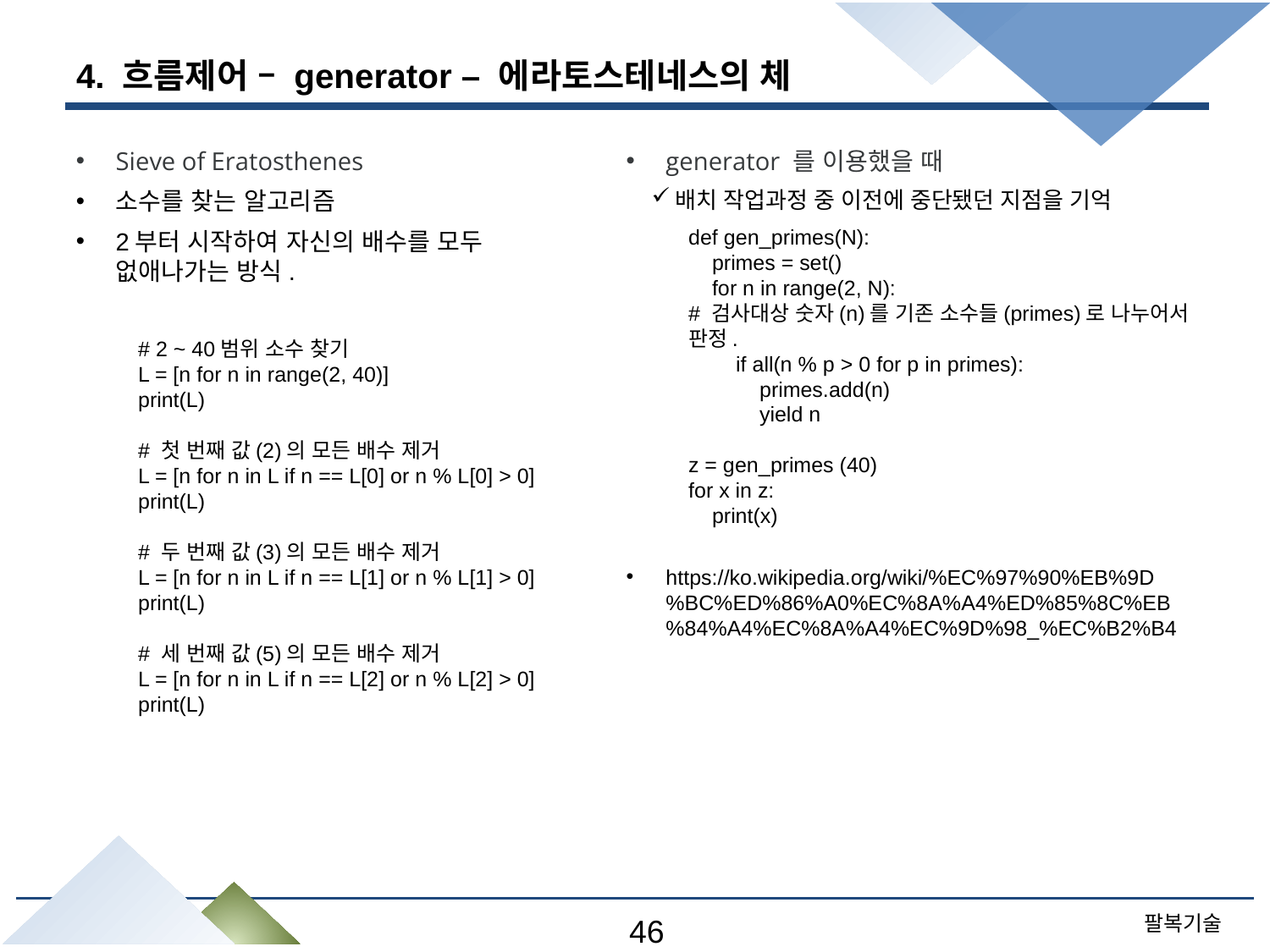

# 4. 흐름제어 – generator – 에라토스테네스의 체
generator 를 이용했을 때
배치 작업과정 중 이전에 중단됐던 지점을 기억
def gen_primes(N):
    primes = set()
    for n in range(2, N):
# 검사대상 숫자(n)를 기존 소수들(primes)로 나누어서 판정.
        if all(n % p > 0 for p in primes):
            primes.add(n)
            yield n

z = gen_primes (40)
for x in z:
    print(x)

https://ko.wikipedia.org/wiki/%EC%97%90%EB%9D%BC%ED%86%A0%EC%8A%A4%ED%85%8C%EB%84%A4%EC%8A%A4%EC%9D%98_%EC%B2%B4
Sieve of Eratosthenes
소수를 찾는 알고리즘
2부터 시작하여 자신의 배수를 모두 없애나가는 방식.

# 2 ~ 40범위 소수 찾기
L = [n for n in range(2, 40)]
print(L)

# 첫 번째 값(2)의 모든 배수 제거
L = [n for n in L if n == L[0] or n % L[0] > 0]
print(L)

# 두 번째 값(3)의 모든 배수 제거
L = [n for n in L if n == L[1] or n % L[1] > 0]
print(L)

# 세 번째 값(5)의 모든 배수 제거
L = [n for n in L if n == L[2] or n % L[2] > 0]
print(L)

46